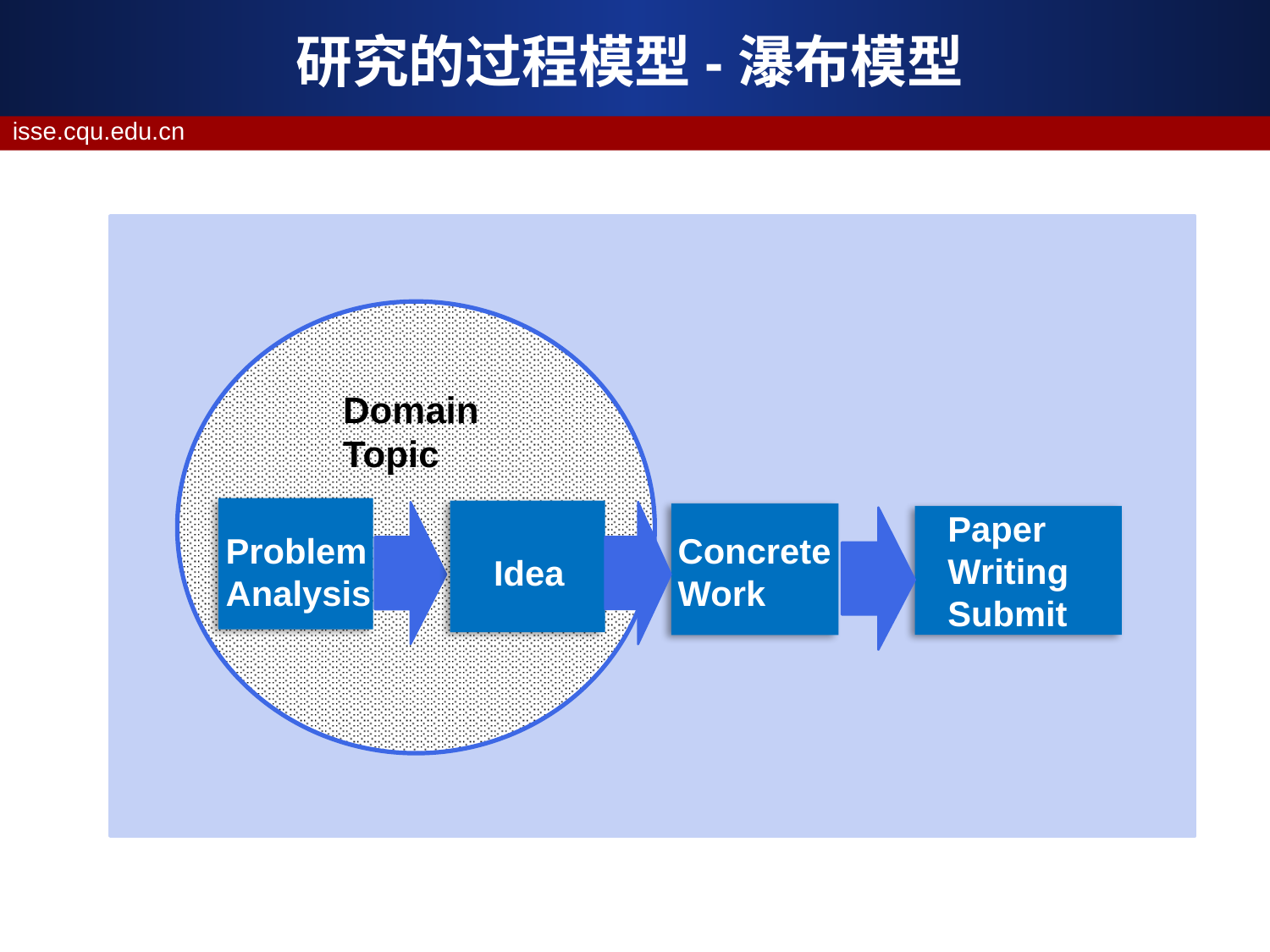

# 研究的过程模型-瀑布模型

Domain
Topic

Paper
Writing
Submit

Problem
Analysis
Concrete
Work
Idea